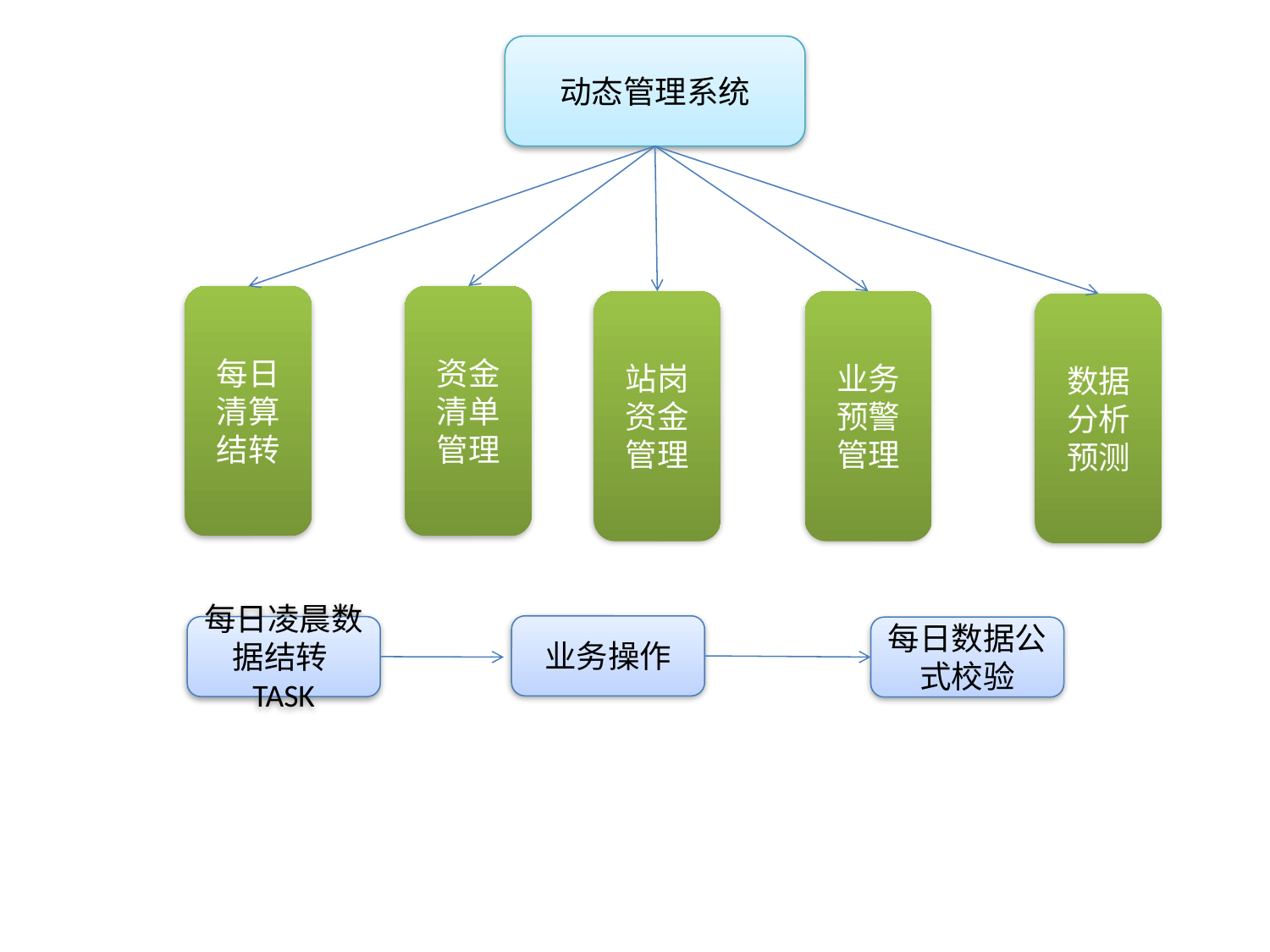

动态管理系统
每日清算结转
资金清单管理
站岗资金管理
业务预警管理
数据分析预测
业务操作
每日凌晨数据结转TASK
每日数据公式校验